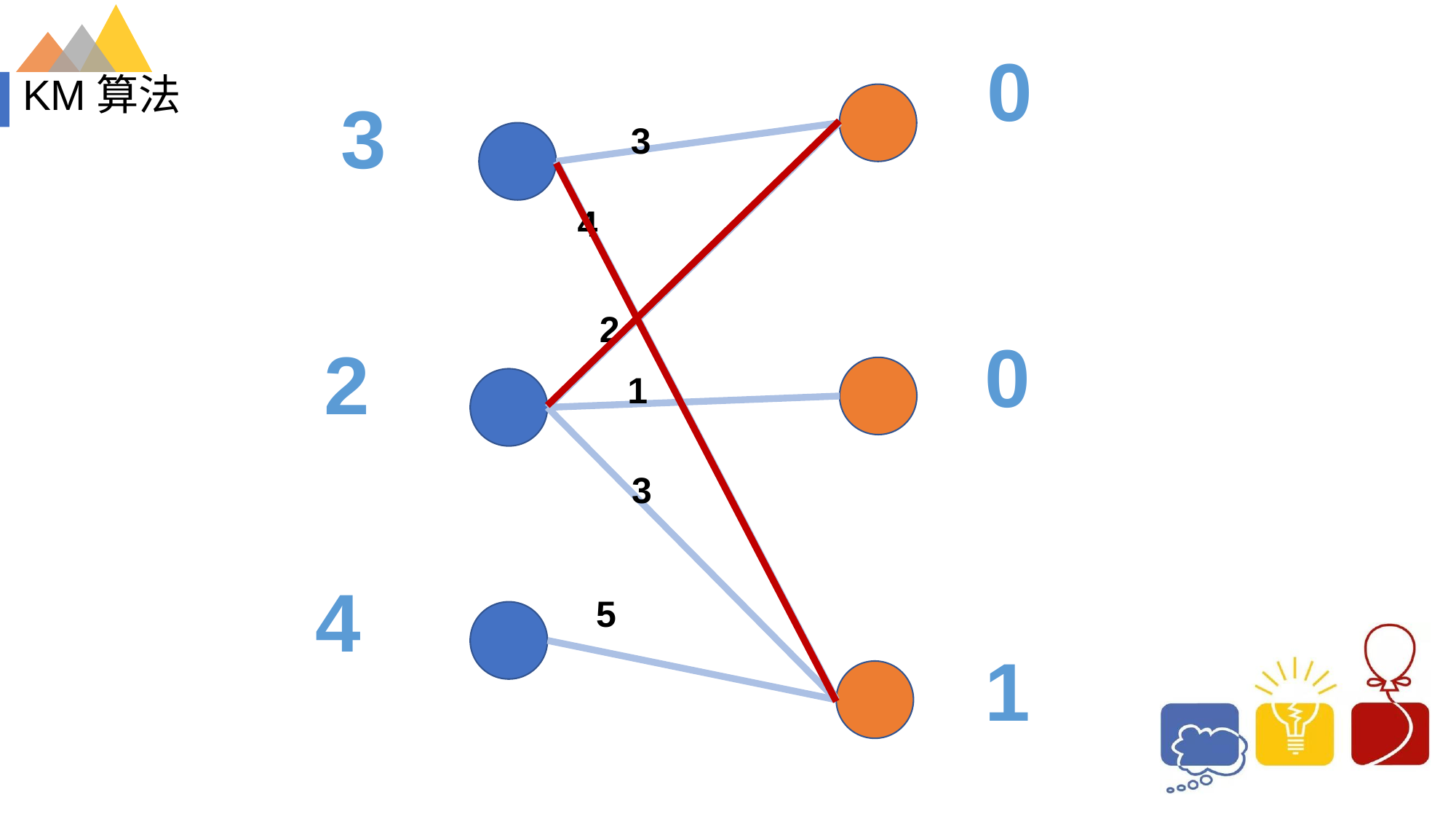

0
KM算法
3

3

4
2
0
2

1

3
4
5

1